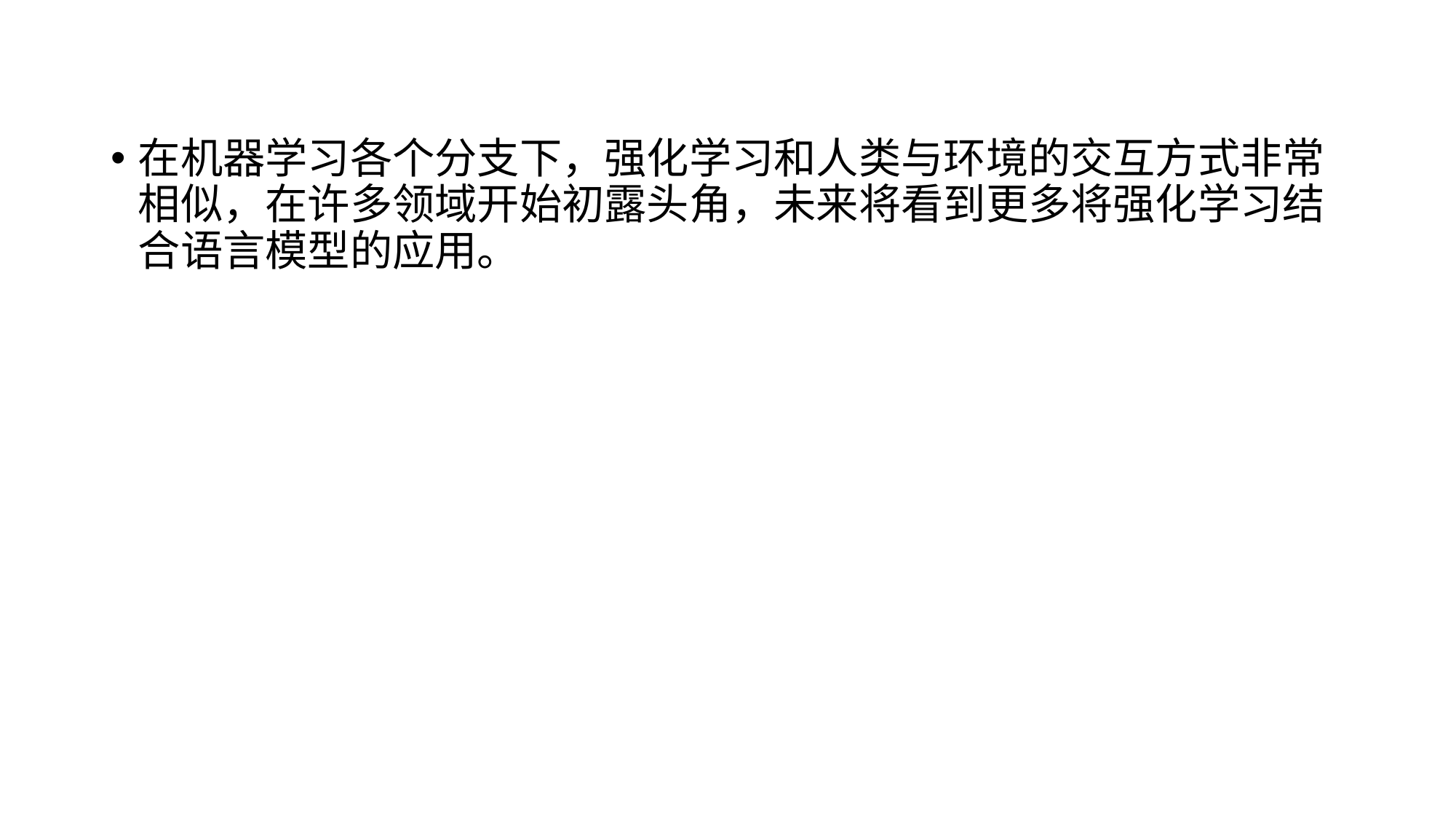

在机器学习各个分支下，强化学习和人类与环境的交互方式非常相似，在许多领域开始初露头角，未来将看到更多将强化学习结合语言模型的应用。